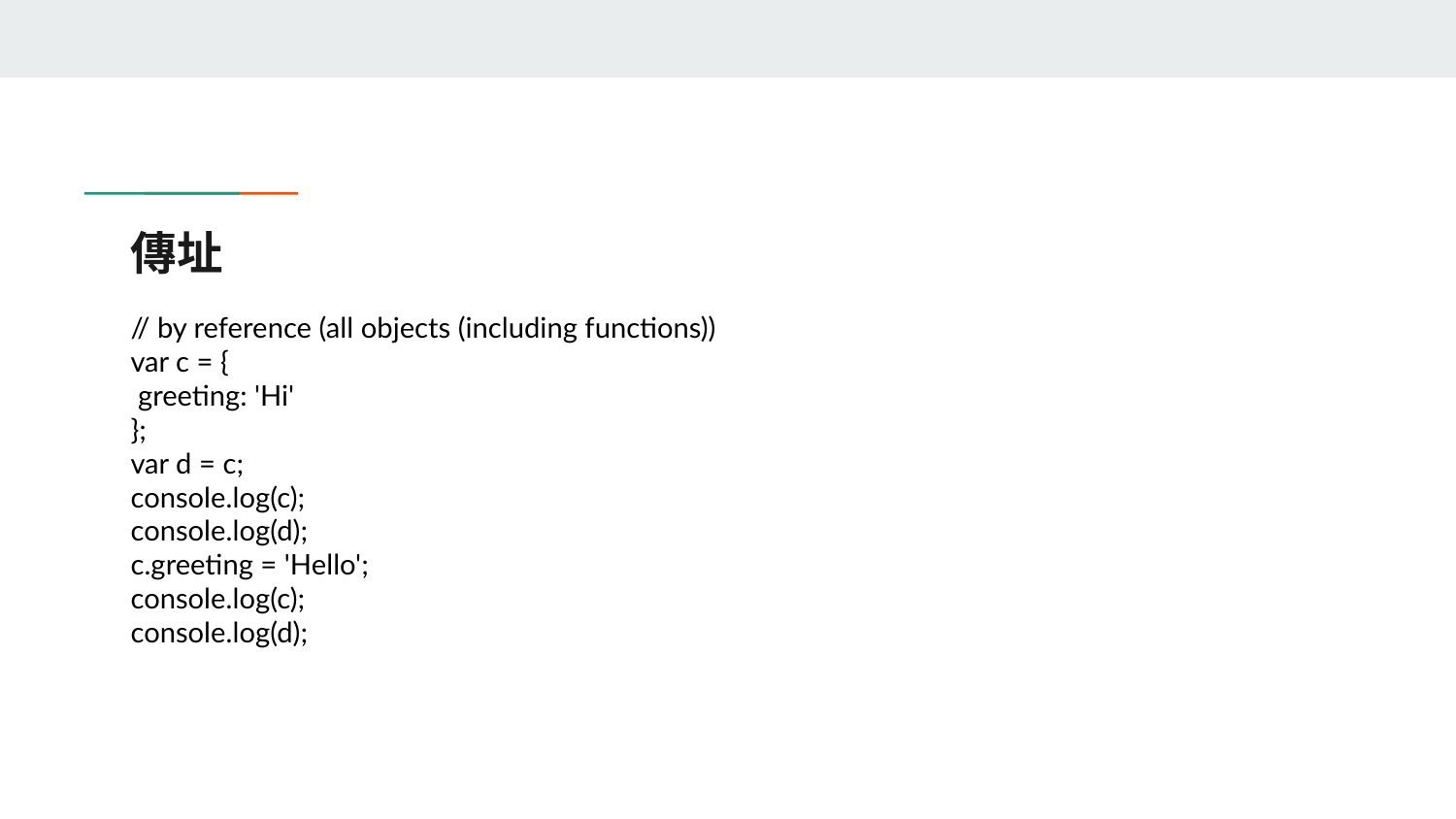

# 傳址
// by reference (all objects (including functions))
var c = {
 greeting: 'Hi'
};
var d = c;
console.log(c);
console.log(d);
c.greeting = 'Hello';
console.log(c);
console.log(d);